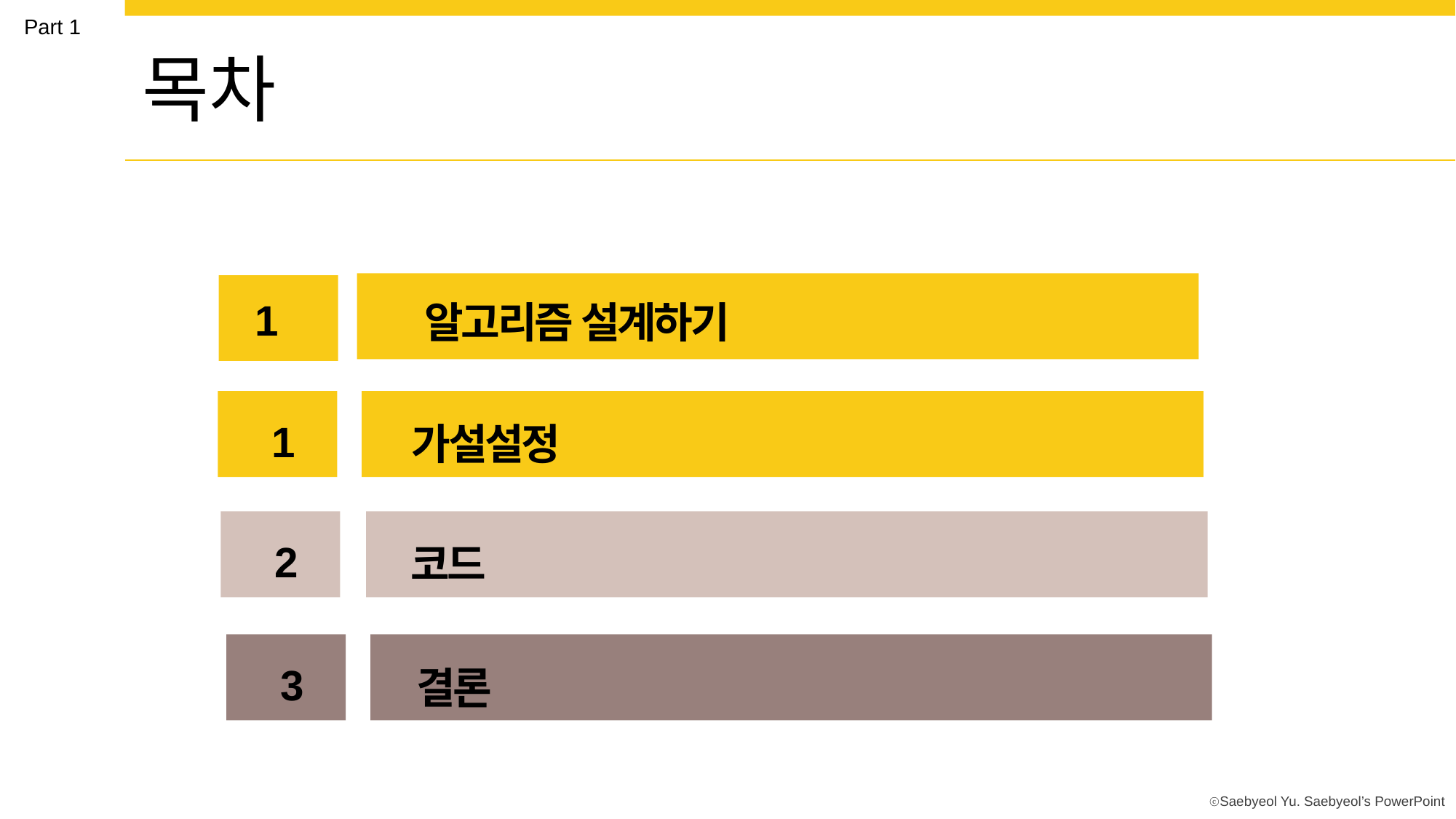

Part 1
목차

1
알고리즘 설계하기

1
가설설정

2
코드

3
결론